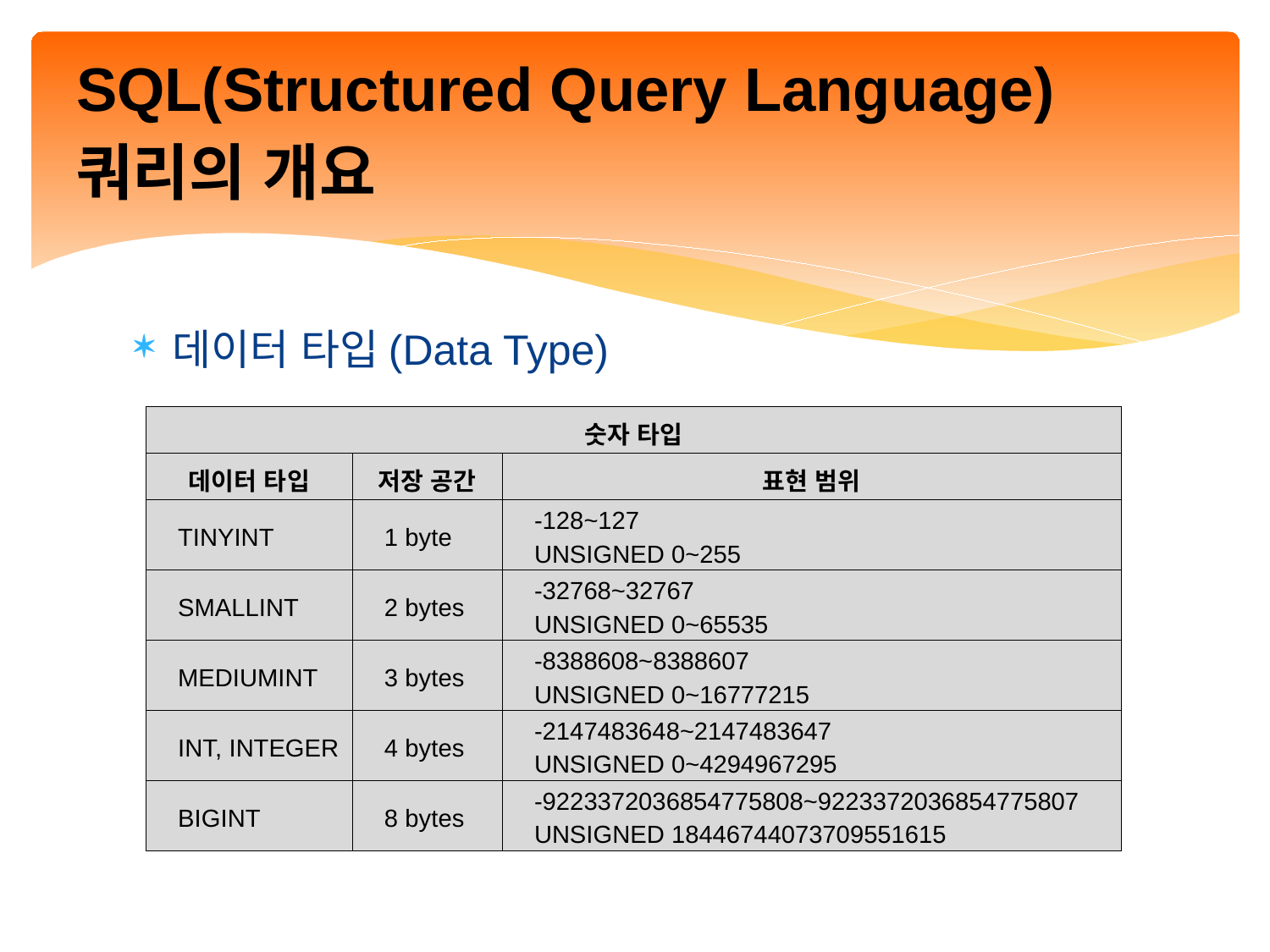

# SQL(Structured Query Language) 쿼리의 개요
데이터 타입(Data Type)
| 숫자 타입 |  |  |
| --- | --- | --- |
| 데이터 타입 | 저장 공간 | 표현 범위 |
| TINYINT | 1 byte | -128~127 UNSIGNED 0~255 |
| SMALLINT | 2 bytes | -32768~32767 UNSIGNED 0~65535 |
| MEDIUMINT | 3 bytes | -8388608~8388607 UNSIGNED 0~16777215 |
| INT, INTEGER | 4 bytes | -2147483648~2147483647 UNSIGNED 0~4294967295 |
| BIGINT | 8 bytes | -9223372036854775808~9223372036854775807 UNSIGNED 18446744073709551615 |